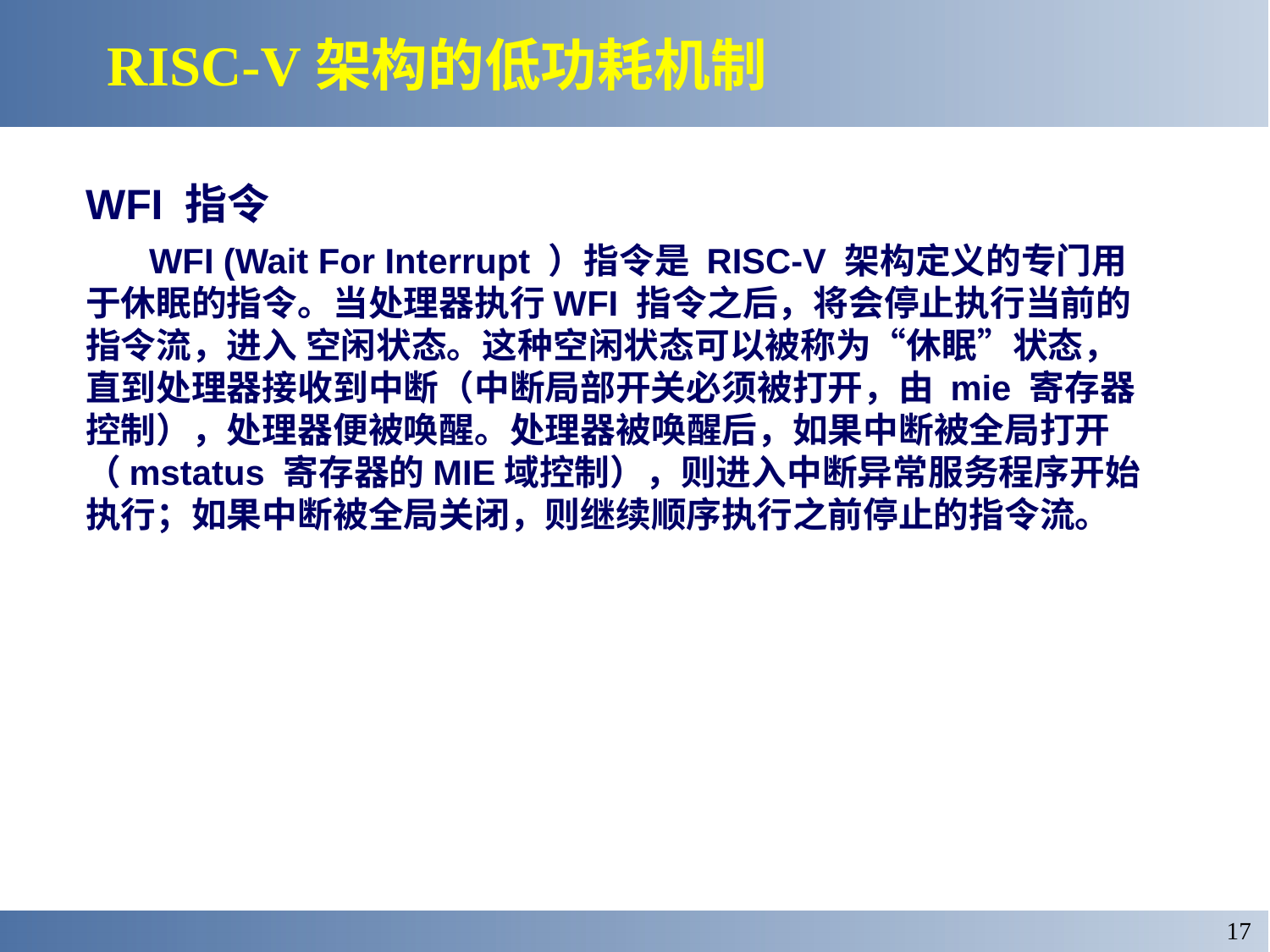

# RISC-V架构的低功耗机制
WFI 指令
WFI (Wait For Interrupt ）指令是 RISC-V 架构定义的专门用于休眠的指令。当处理器执行WFI 指令之后，将会停止执行当前的指令流，进入 空闲状态。这种空闲状态可以被称为“休眠”状态，直到处理器接收到中断（中断局部开关必须被打开，由 mie 寄存器控制），处理器便被唤醒。处理器被唤醒后，如果中断被全局打开（mstatus 寄存器的MIE域控制），则进入中断异常服务程序开始执行；如果中断被全局关闭，则继续顺序执行之前停止的指令流。